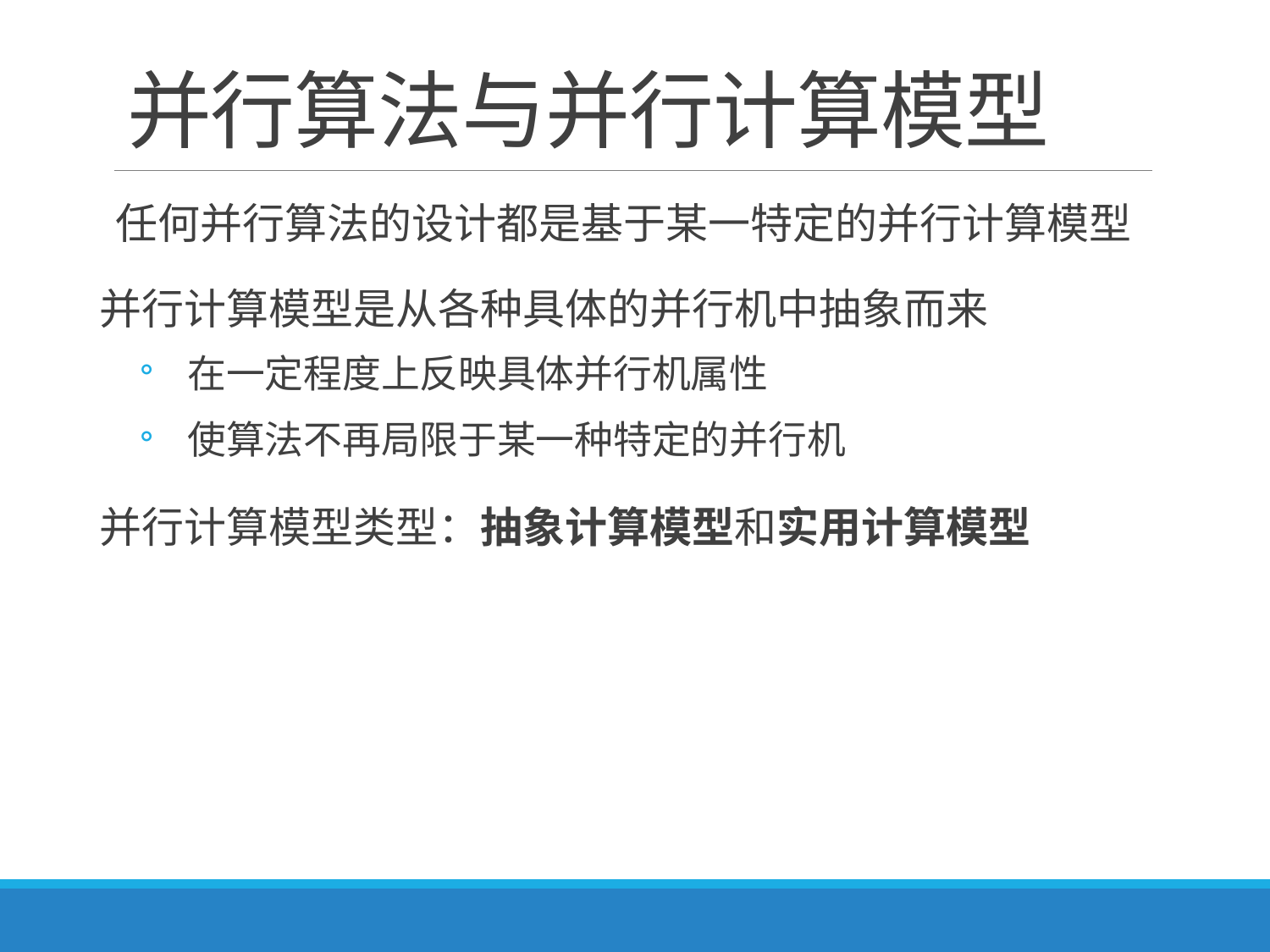

# 并行算法与并行计算模型
 任何并行算法的设计都是基于某一特定的并行计算模型
并行计算模型是从各种具体的并行机中抽象而来
在一定程度上反映具体并行机属性
使算法不再局限于某一种特定的并行机
并行计算模型类型：抽象计算模型和实用计算模型

3